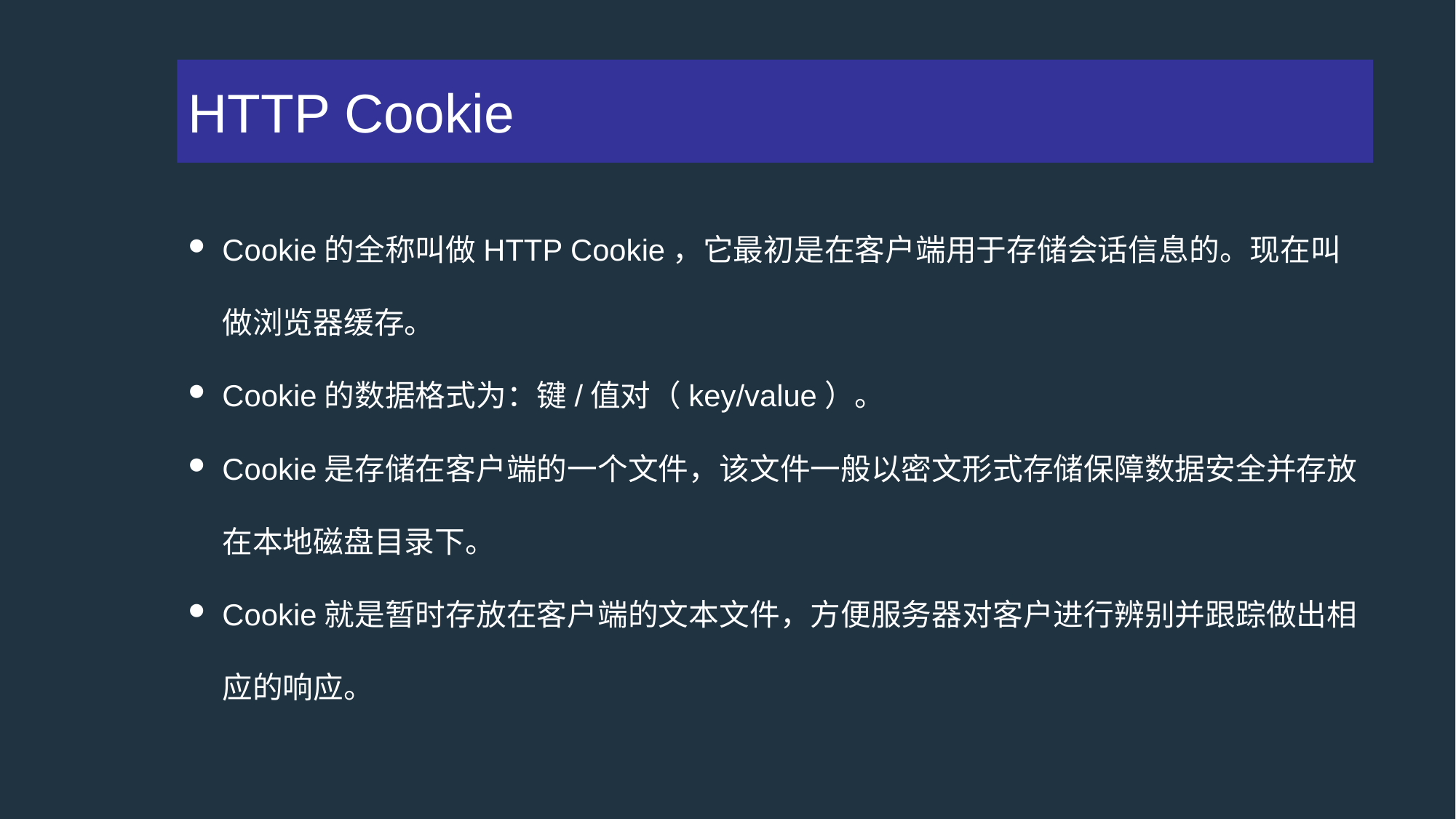

# HTTP Cookie
Cookie的全称叫做HTTP Cookie，它最初是在客户端用于存储会话信息的。现在叫做浏览器缓存。
Cookie的数据格式为：键/值对（key/value）。
Cookie是存储在客户端的一个文件，该文件一般以密文形式存储保障数据安全并存放在本地磁盘目录下。
Cookie就是暂时存放在客户端的文本文件，方便服务器对客户进行辨别并跟踪做出相应的响应。